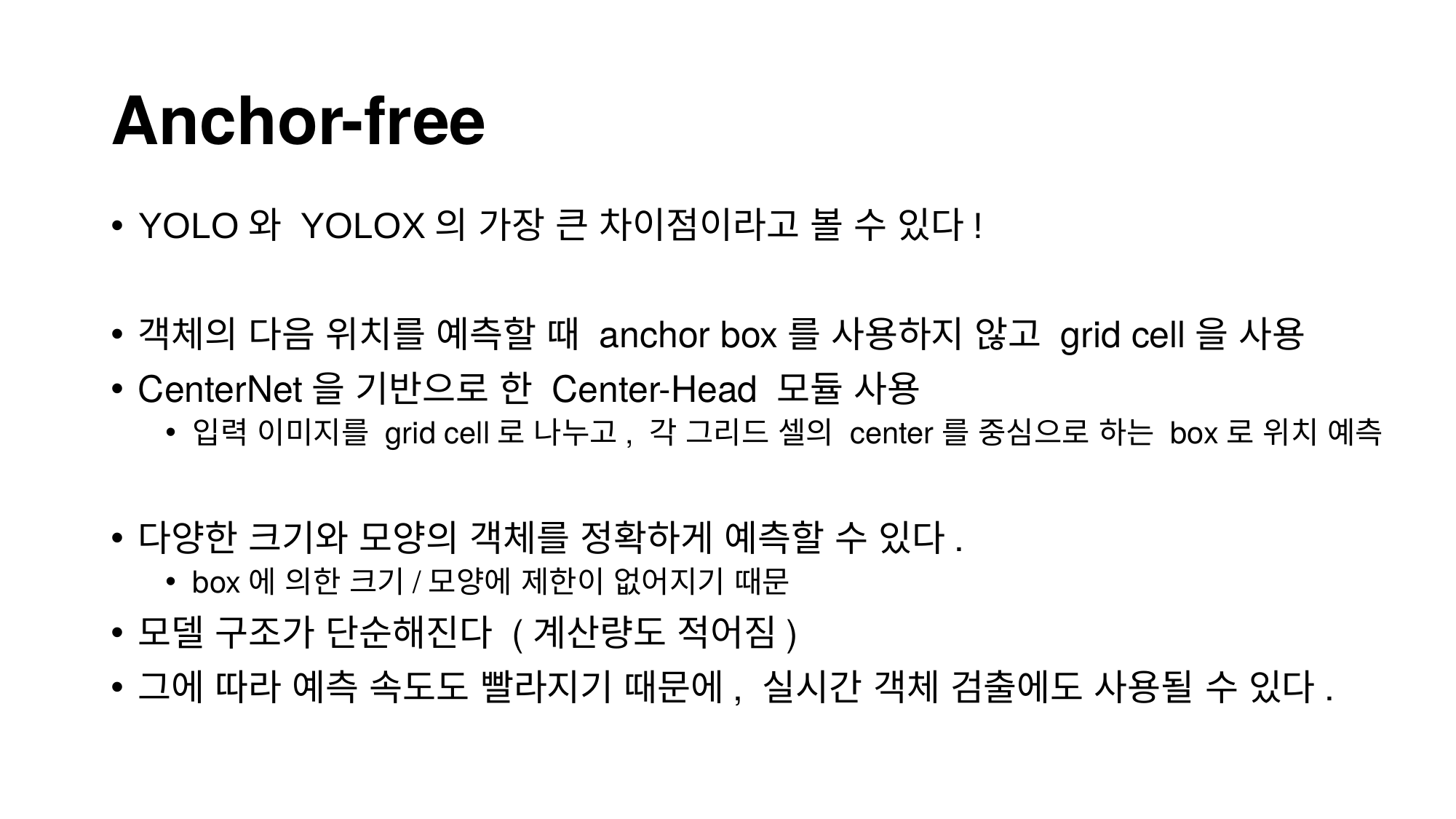

# Anchor-free
YOLO와 YOLOX의 가장 큰 차이점이라고 볼 수 있다!

객체의 다음 위치를 예측할 때 anchor box를 사용하지 않고 grid cell을 사용
CenterNet을 기반으로 한 Center-Head 모듈 사용
입력 이미지를 grid cell로 나누고, 각 그리드 셀의 center를 중심으로 하는 box로 위치 예측

다양한 크기와 모양의 객체를 정확하게 예측할 수 있다.
box에 의한 크기/모양에 제한이 없어지기 때문
모델 구조가 단순해진다 (계산량도 적어짐)
그에 따라 예측 속도도 빨라지기 때문에, 실시간 객체 검출에도 사용될 수 있다.